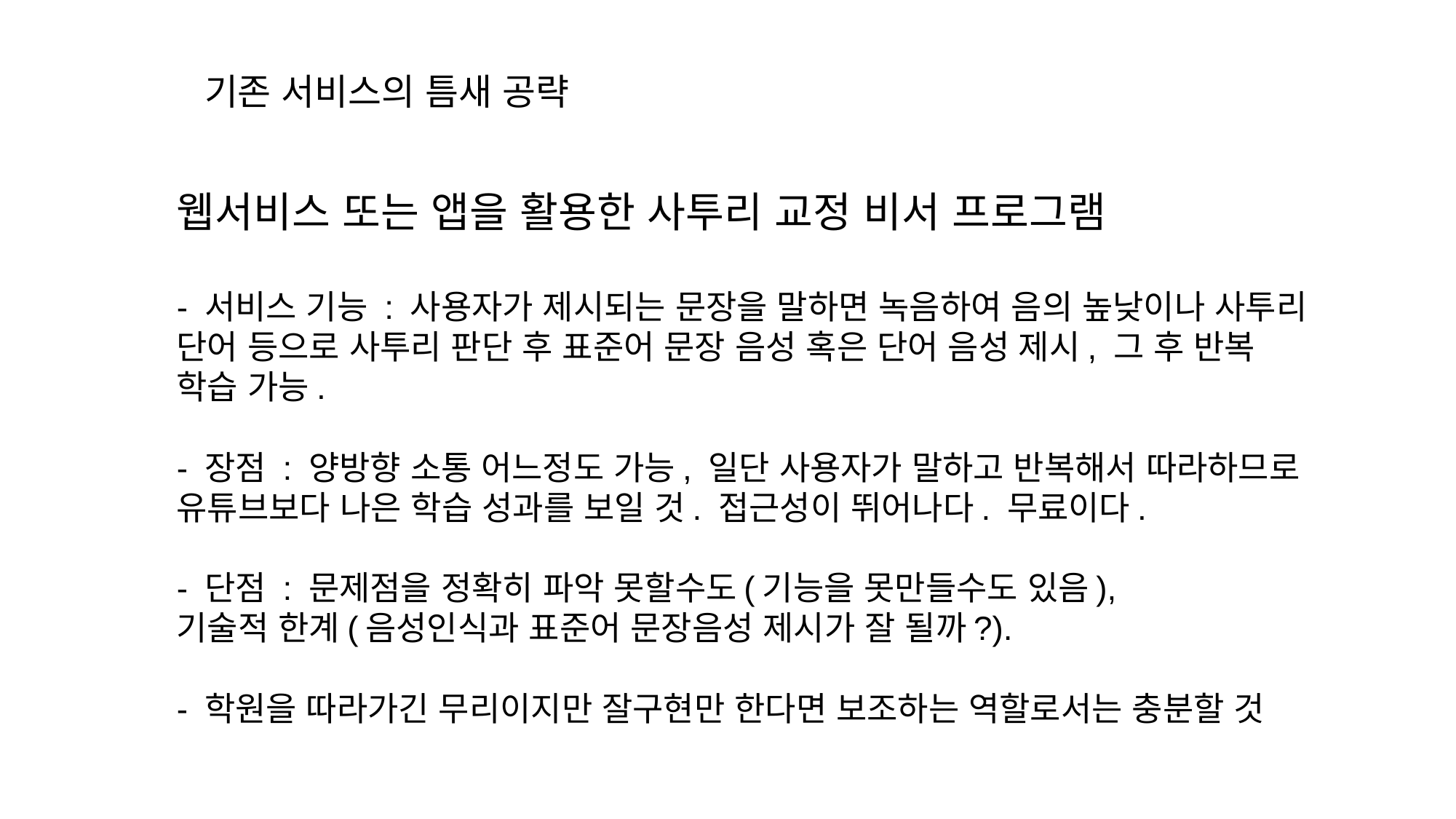

기존 서비스의 틈새 공략
웹서비스 또는 앱을 활용한 사투리 교정 비서 프로그램

- 서비스 기능 : 사용자가 제시되는 문장을 말하면 녹음하여 음의 높낮이나 사투리 단어 등으로 사투리 판단 후 표준어 문장 음성 혹은 단어 음성 제시, 그 후 반복 학습 가능.

- 장점 : 양방향 소통 어느정도 가능, 일단 사용자가 말하고 반복해서 따라하므로 유튜브보다 나은 학습 성과를 보일 것. 접근성이 뛰어나다. 무료이다.

- 단점 : 문제점을 정확히 파악 못할수도(기능을 못만들수도 있음),
기술적 한계(음성인식과 표준어 문장음성 제시가 잘 될까?).

- 학원을 따라가긴 무리이지만 잘구현만 한다면 보조하는 역할로서는 충분할 것